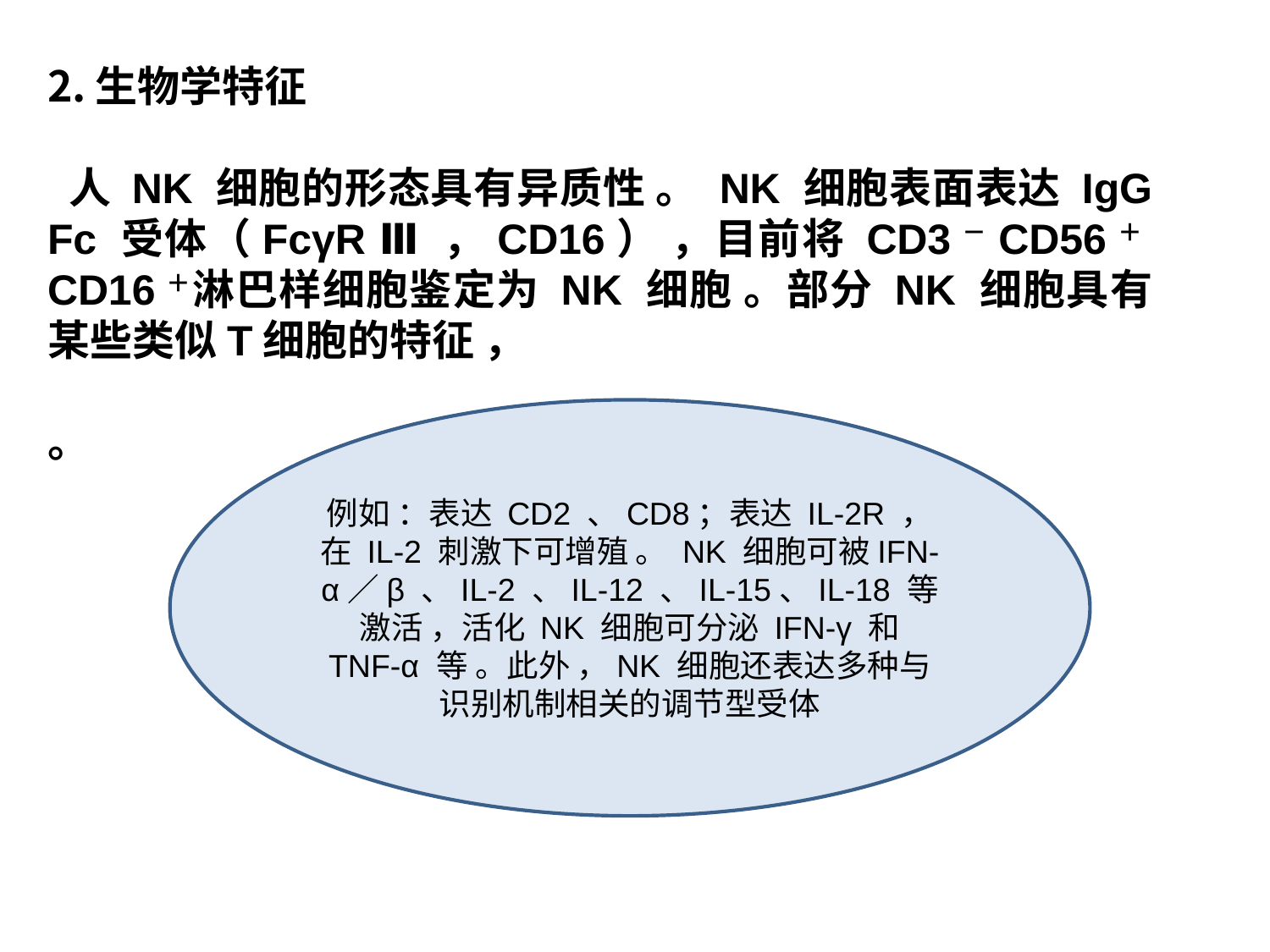

生物学特征

 人 NK 细胞的形态具有异质性 。 NK 细胞表面表达 IgG Fc 受体（FcγR Ⅲ ，CD16） ，目前将 CD3－CD56＋CD16＋淋巴样细胞鉴定为 NK 细胞 。部分 NK 细胞具有某些类似T细胞的特征 ，

。
例如 ：表达 CD2 、CD8；表达 IL‐2R ，在 IL‐2 刺激下可增殖 。 NK 细胞可被IFN‐α／β 、IL‐2 、IL‐12 、IL‐15、IL‐18 等激活 ，活化 NK 细胞可分泌 IFN‐γ 和 TNF‐α 等 。此外 ，NK 细胞还表达多种与识别机制相关的调节型受体